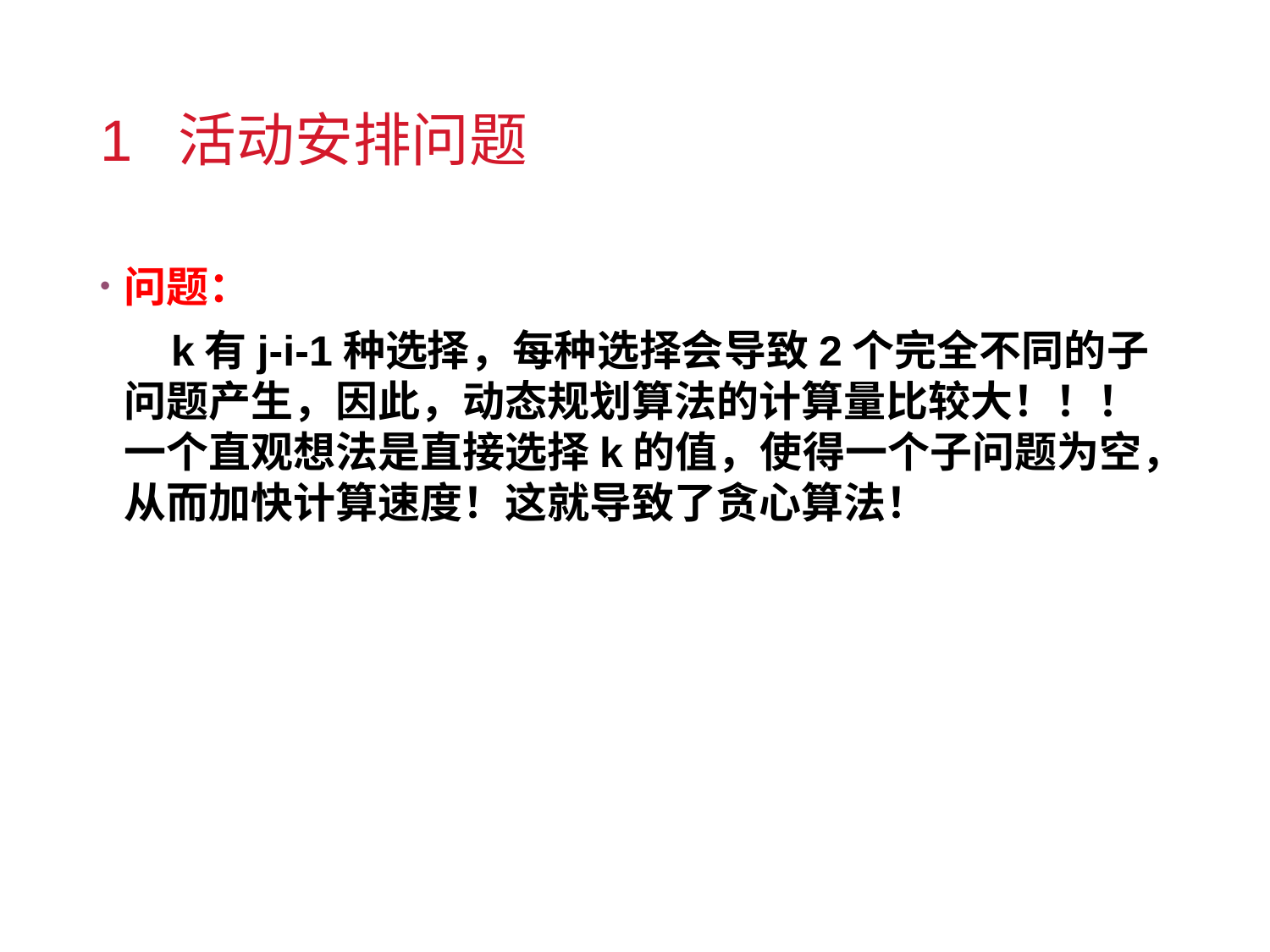

# 1  活动安排问题
问题：
      k有j-i-1种选择，每种选择会导致2个完全不同的子问题产生，因此，动态规划算法的计算量比较大！！！一个直观想法是直接选择k的值，使得一个子问题为空，从而加快计算速度！这就导致了贪心算法！